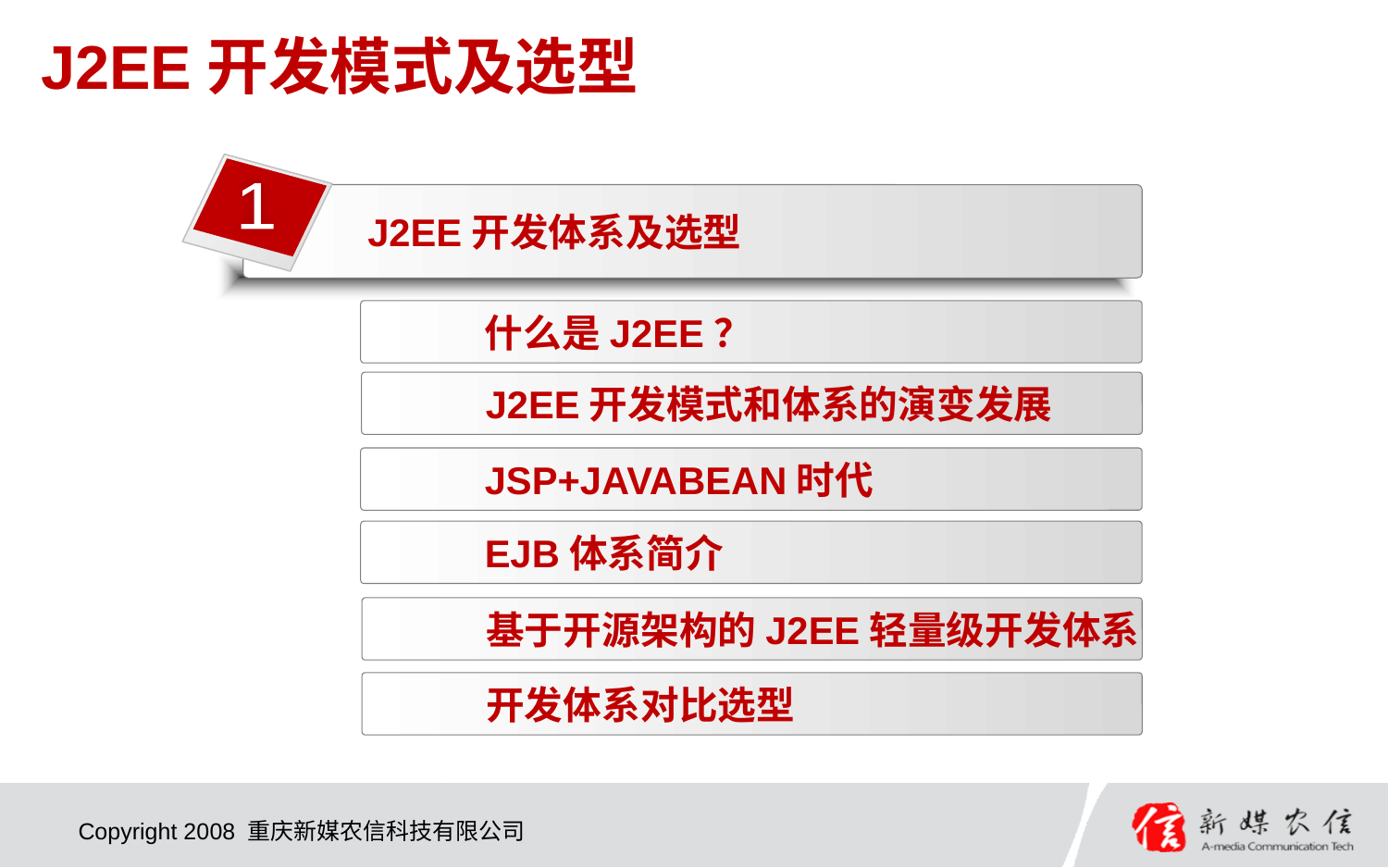

# J2EE开发模式及选型

J2EE开发体系及选型

1
什么是J2EE？
J2EE开发模式和体系的演变发展
JSP+JAVABEAN时代
EJB体系简介
基于开源架构的J2EE轻量级开发体系
开发体系对比选型